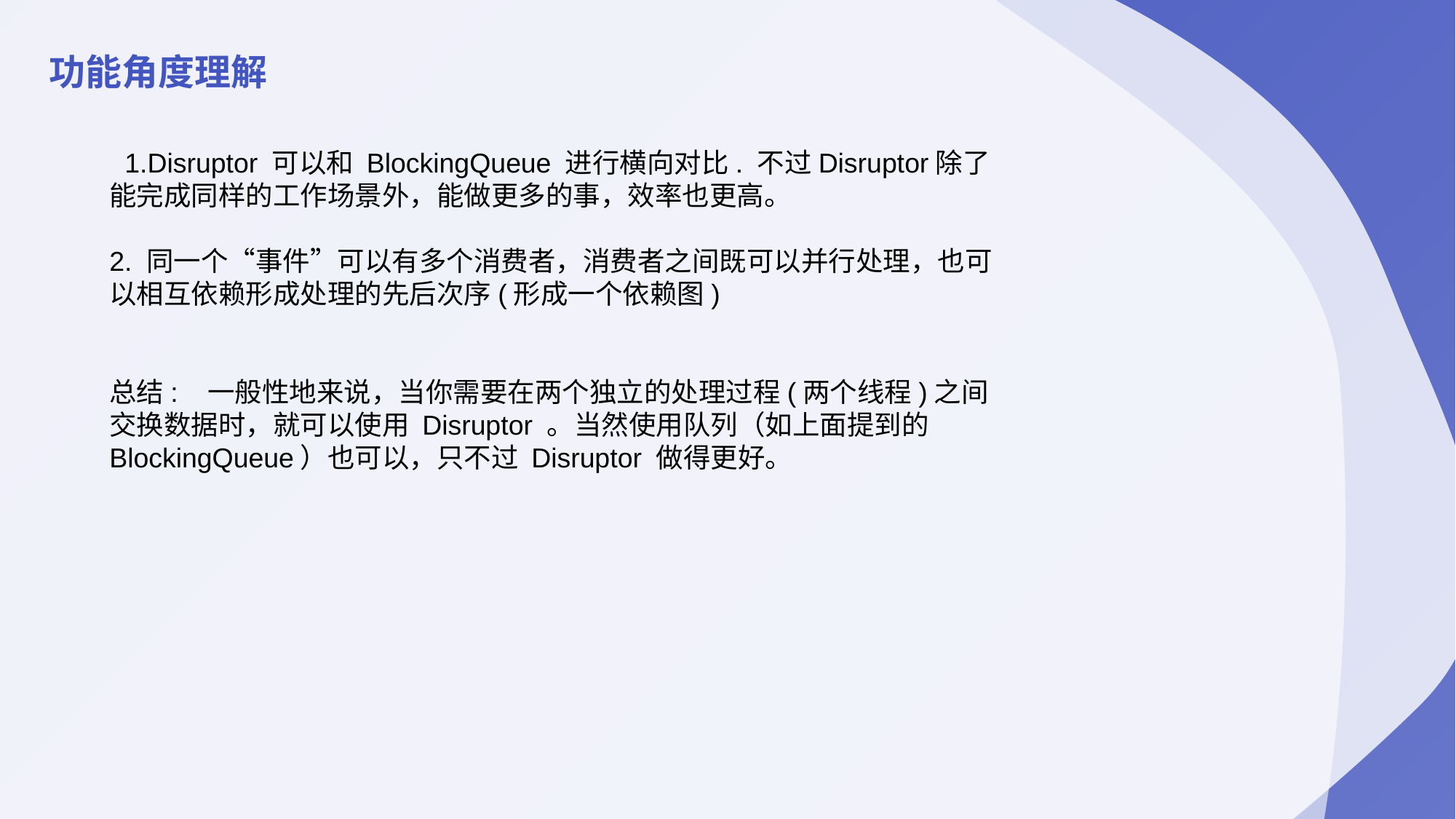

功能角度理解
  1.Disruptor 可以和 BlockingQueue 进行横向对比. 不过Disruptor除了能完成同样的工作场景外，能做更多的事，效率也更高。

2. 同一个“事件”可以有多个消费者，消费者之间既可以并行处理，也可以相互依赖形成处理的先后次序(形成一个依赖图)

总结:   一般性地来说，当你需要在两个独立的处理过程(两个线程)之间交换数据时，就可以使用 Disruptor 。当然使用队列（如上面提到的 BlockingQueue）也可以，只不过 Disruptor 做得更好。